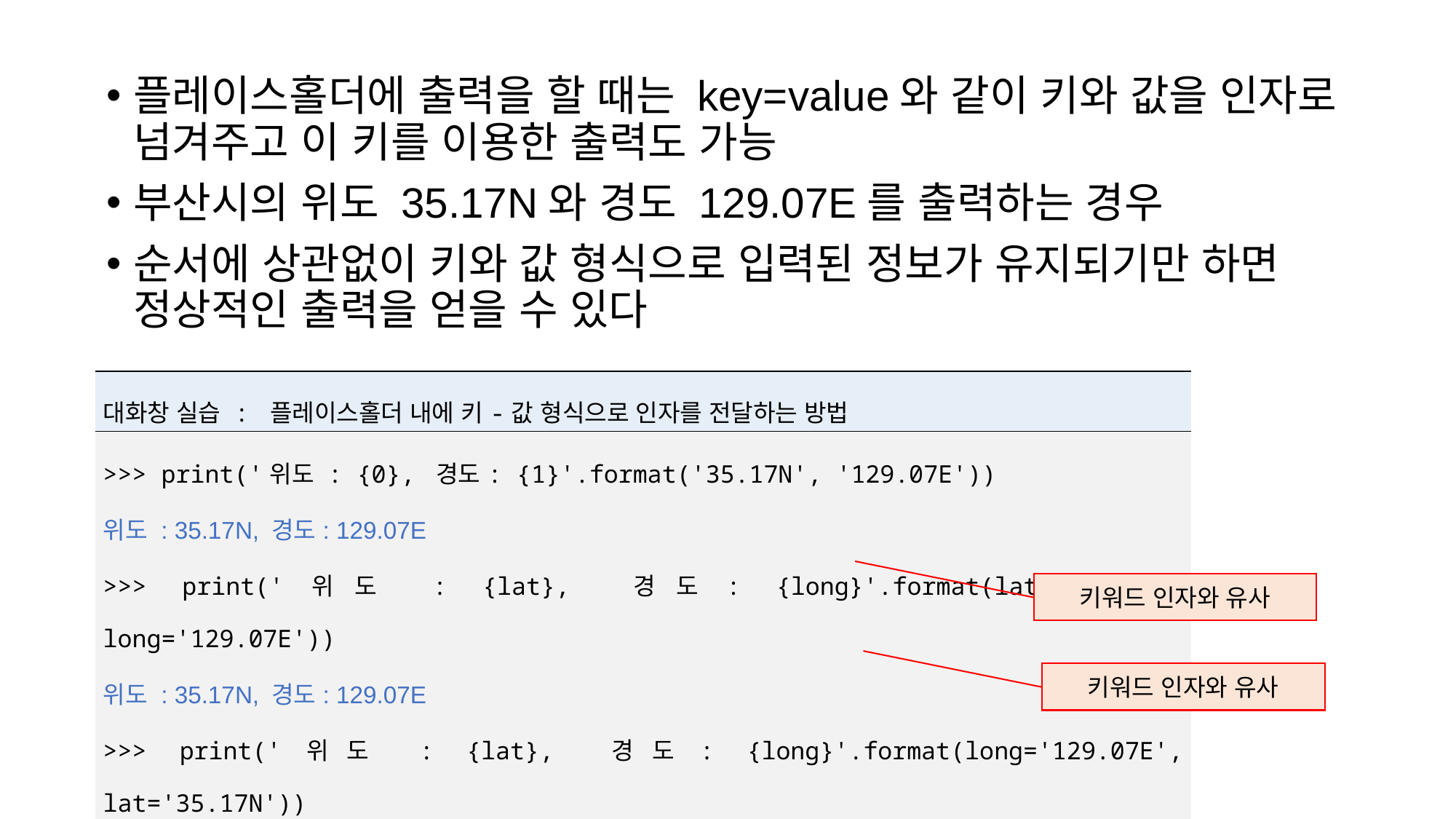

플레이스홀더에 출력을 할 때는 key=value와 같이 키와 값을 인자로 넘겨주고 이 키를 이용한 출력도 가능
부산시의 위도 35.17N와 경도 129.07E를 출력하는 경우
순서에 상관없이 키와 값 형식으로 입력된 정보가 유지되기만 하면 정상적인 출력을 얻을 수 있다

| 대화창 실습 : 플레이스홀더 내에 키-값 형식으로 인자를 전달하는 방법 |
| --- |
| >>> print('위도 : {0}, 경도: {1}'.format('35.17N', '129.07E')) 위도 : 35.17N, 경도: 129.07E >>> print('위도 : {lat}, 경도: {long}'.format(lat='35.17N', long='129.07E')) 위도 : 35.17N, 경도: 129.07E >>> print('위도 : {lat}, 경도: {long}'.format(long='129.07E', lat='35.17N')) 위도 : 35.17N, 경도: 129.07E |
키워드 인자와 유사
키워드 인자와 유사